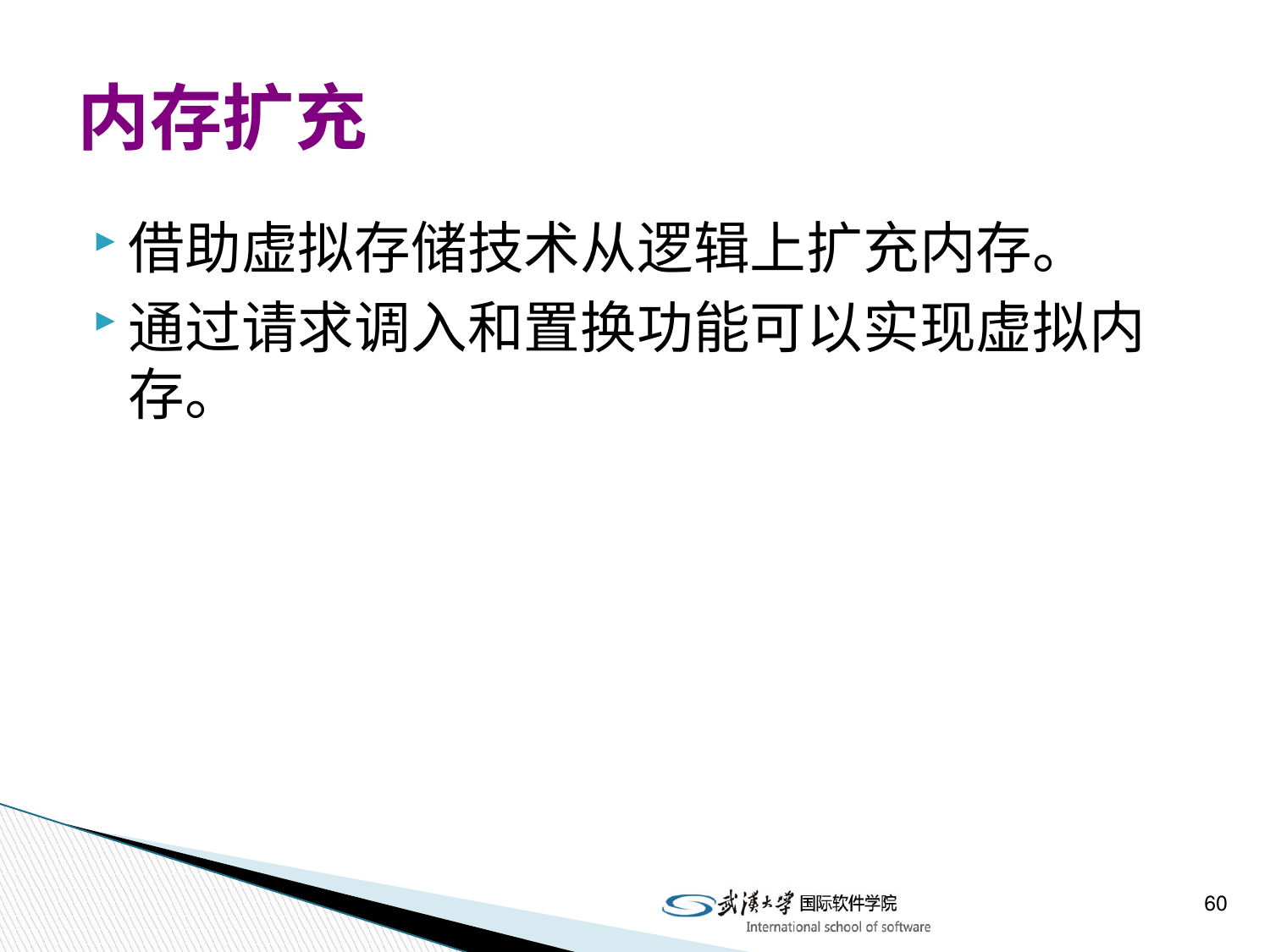

# 内存扩充
借助虚拟存储技术从逻辑上扩充内存。
通过请求调入和置换功能可以实现虚拟内存。